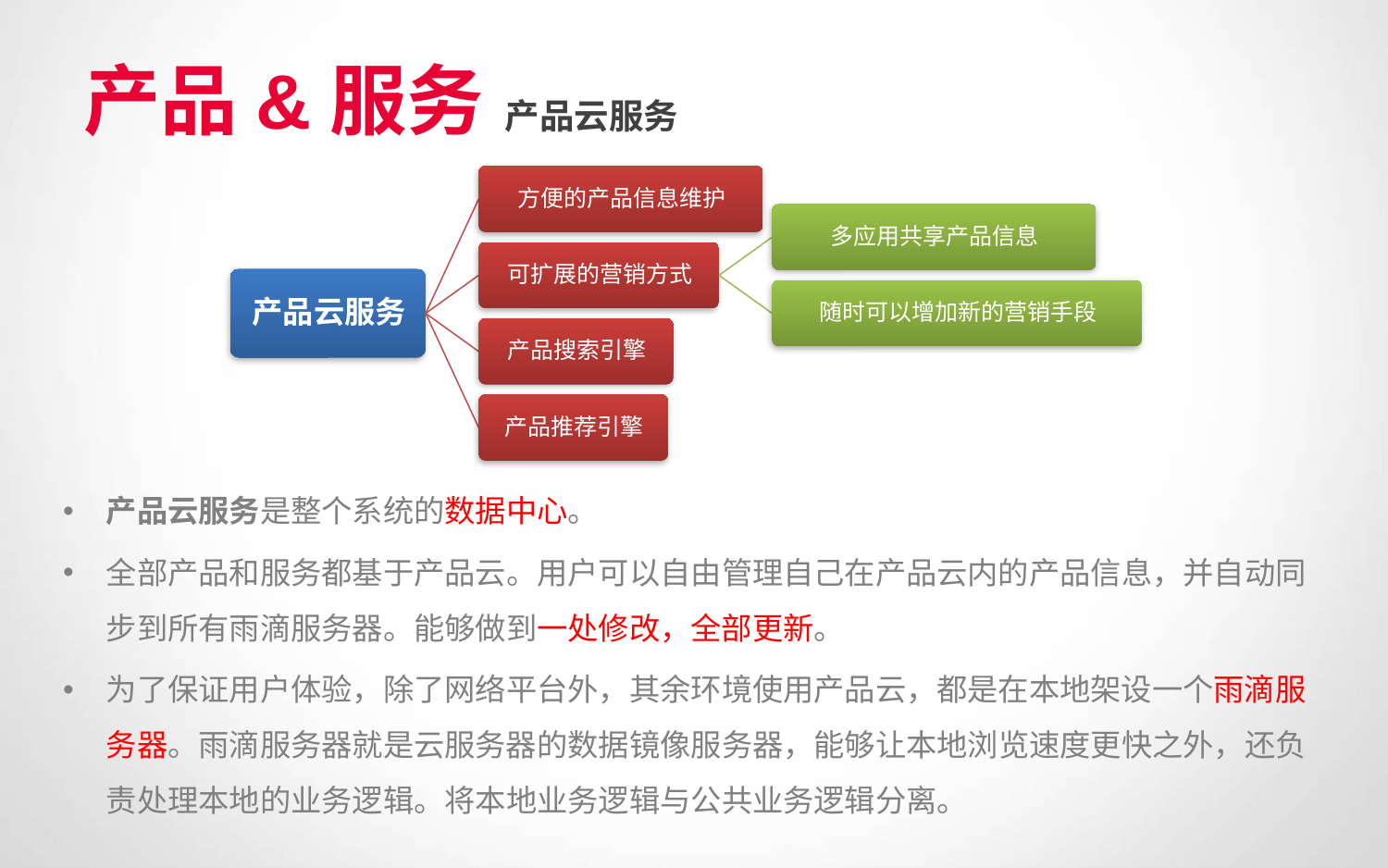

产品&服务 产品云服务
产品云服务

方便的产品信息维护

可扩展的营销方式

多应用共享产品信息

随时可以增加新的营销手段

产品搜索引擎

产品推荐引擎
产品云服务是整个系统的数据中心。
全部产品和服务都基于产品云。用户可以自由管理自己在产品云内的产品信息，并自动同步到所有雨滴服务器。能够做到一处修改，全部更新。
为了保证用户体验，除了网络平台外，其余环境使用产品云，都是在本地架设一个雨滴服务器。雨滴服务器就是云服务器的数据镜像服务器，能够让本地浏览速度更快之外，还负责处理本地的业务逻辑。将本地业务逻辑与公共业务逻辑分离。